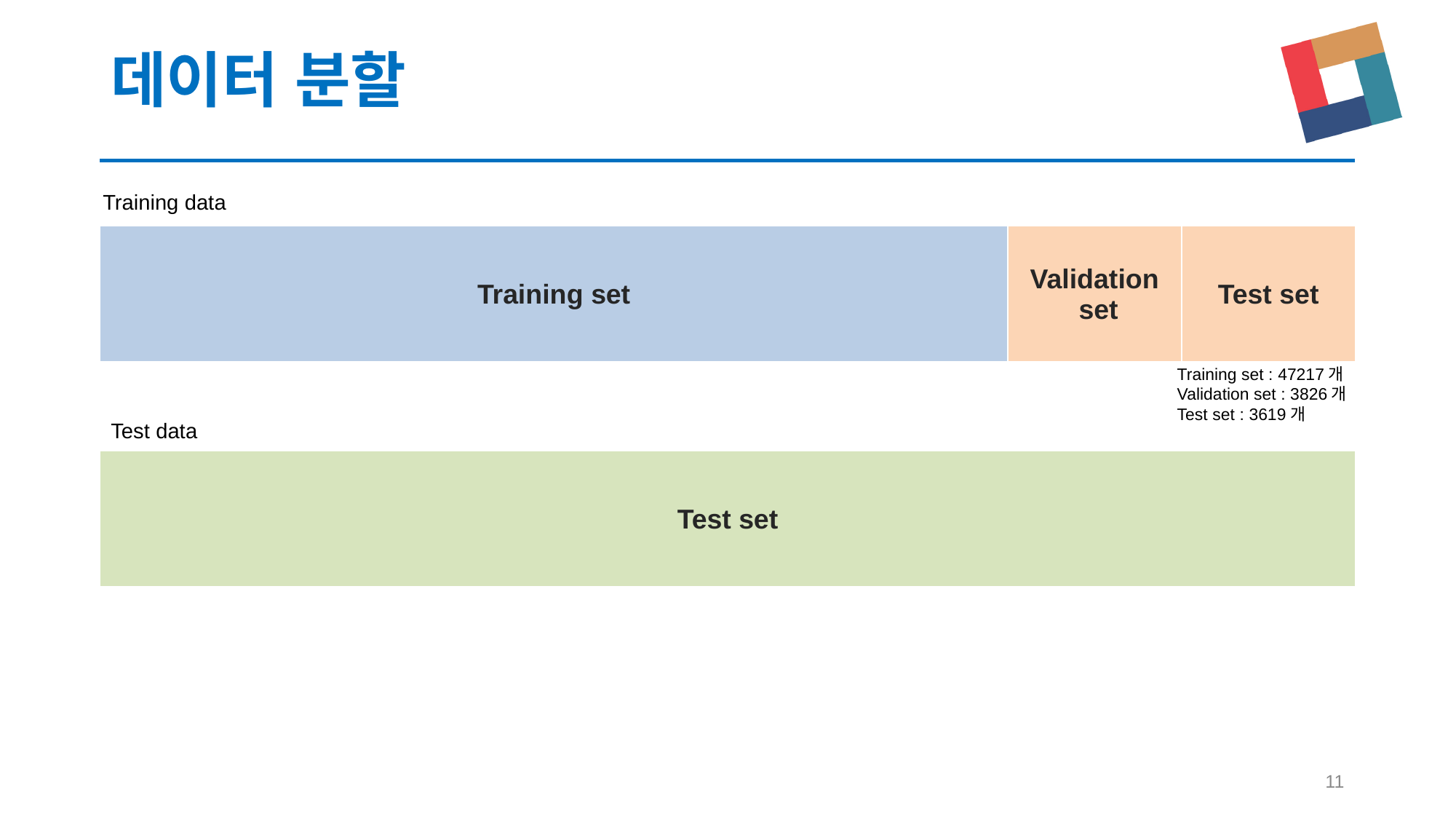

# 데이터 분할
Training data
| Training set | Validation set | Test set |
| --- | --- | --- |
Training set : 47217개
Validation set : 3826개
Test set : 3619개
Test data
| Test set |
| --- |
11